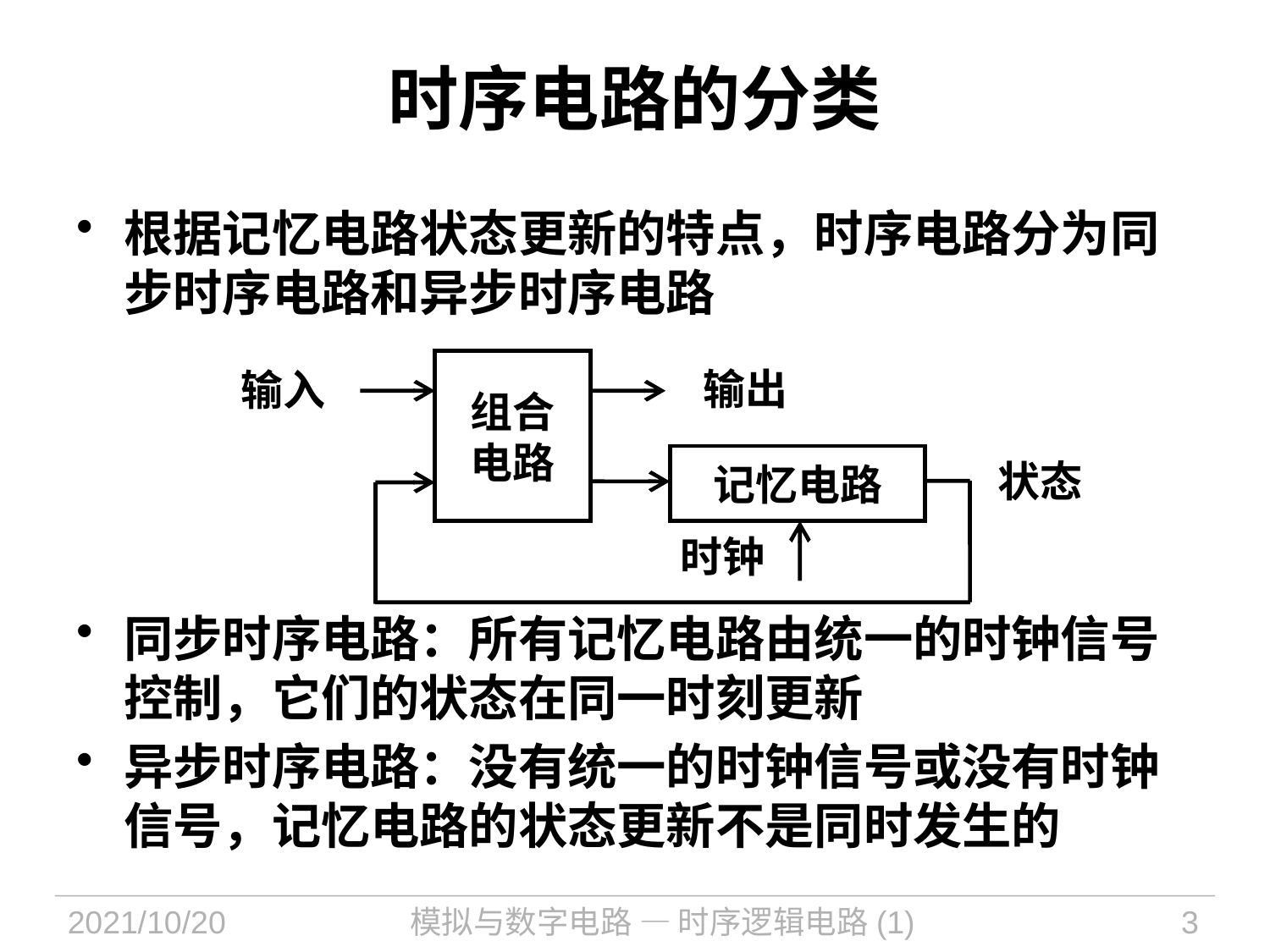

# 时序电路的分类
根据记忆电路状态更新的特点，时序电路分为同步时序电路和异步时序电路

同步时序电路：所有记忆电路由统一的时钟信号控制，它们的状态在同一时刻更新
异步时序电路：没有统一的时钟信号或没有时钟信号，记忆电路的状态更新不是同时发生的
组合
电路
输出
输入

记忆电路

状态

时钟
2021/10/20
模拟与数字电路 — 时序逻辑电路(1)
3